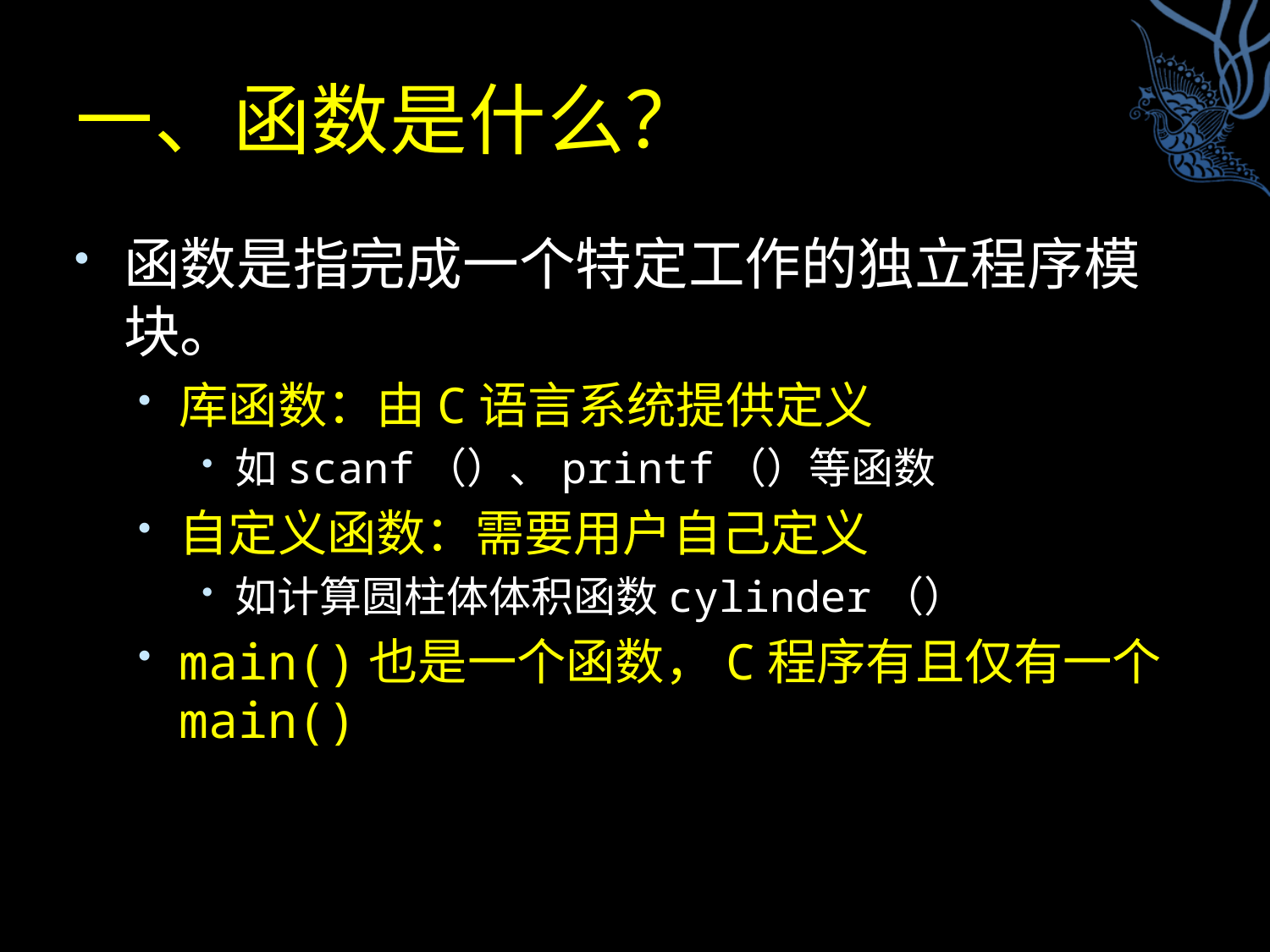

# 一、函数是什么？
函数是指完成一个特定工作的独立程序模块。
库函数：由C语言系统提供定义
如scanf（）、printf（）等函数
自定义函数：需要用户自己定义
如计算圆柱体体积函数cylinder（）
main()也是一个函数，C程序有且仅有一个main()